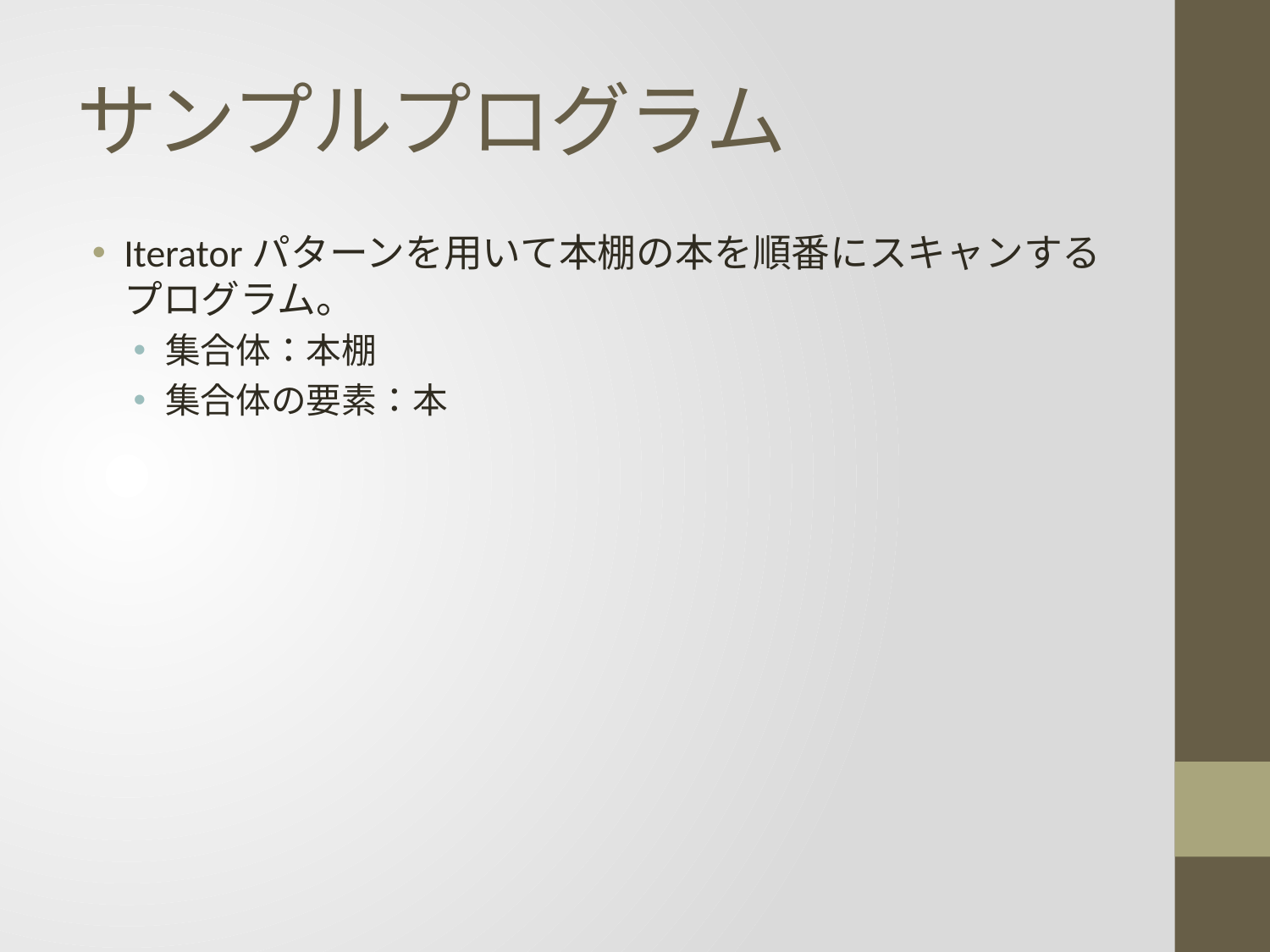

# サンプルプログラム
Iteratorパターンを用いて本棚の本を順番にスキャンするプログラム。
集合体：本棚
集合体の要素：本